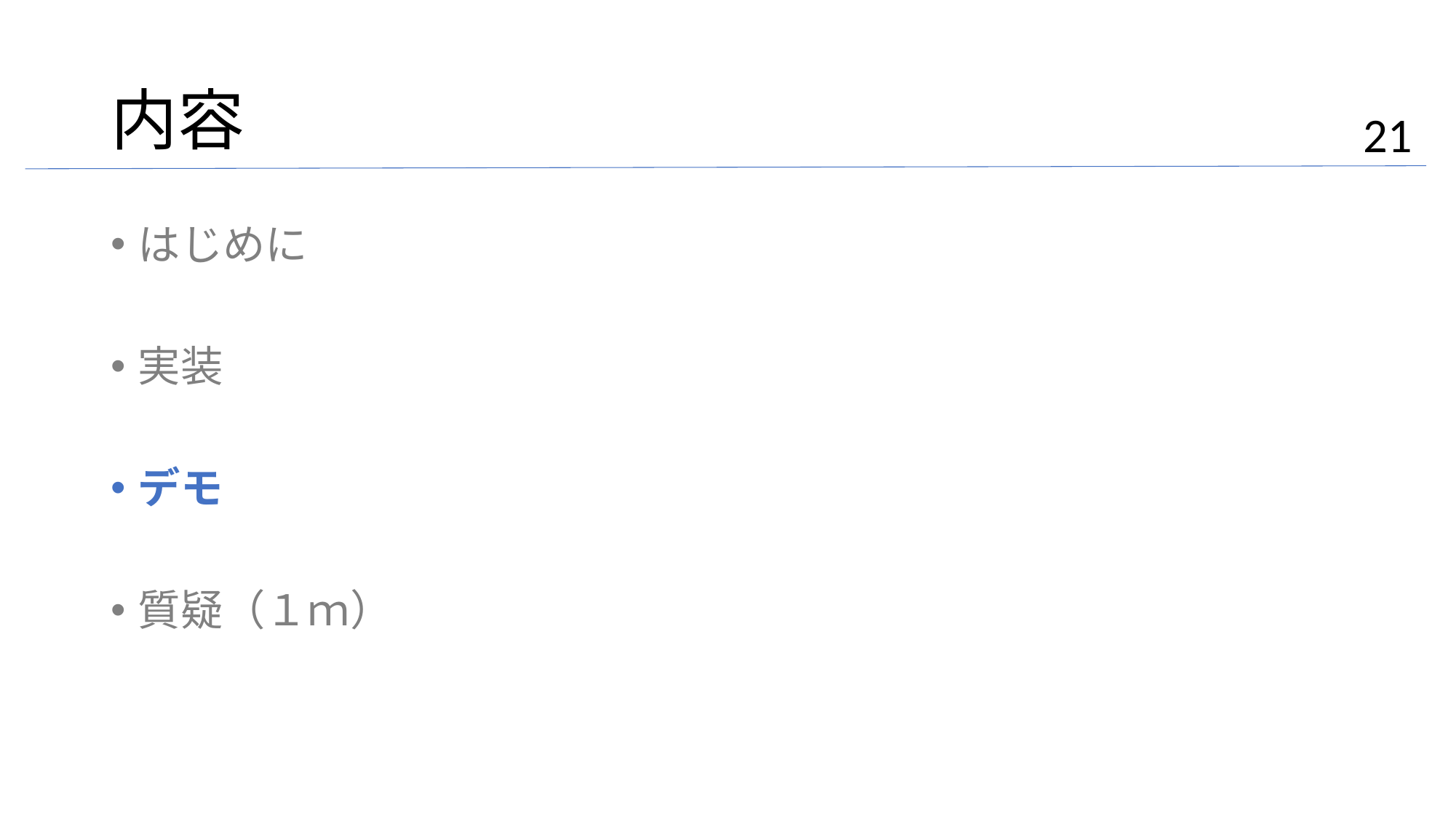

# 内容
21
はじめに

実装

デモ

質疑（１ｍ）